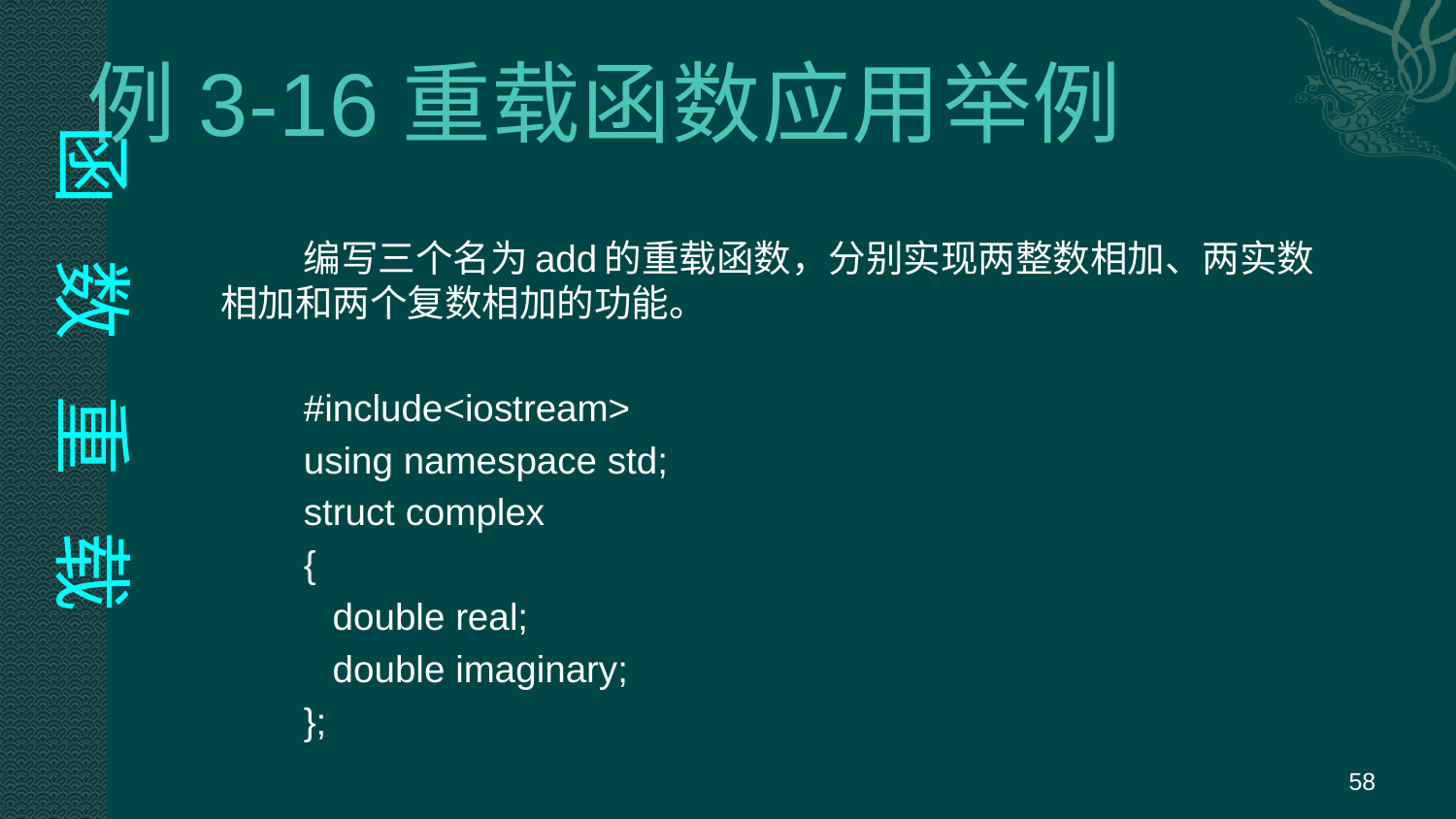

函   数   重   载
# 例3-16重载函数应用举例
编写三个名为add的重载函数，分别实现两整数相加、两实数相加和两个复数相加的功能。

#include<iostream>
using namespace std;
struct complex
{
	double real;
	double imaginary;
};
58